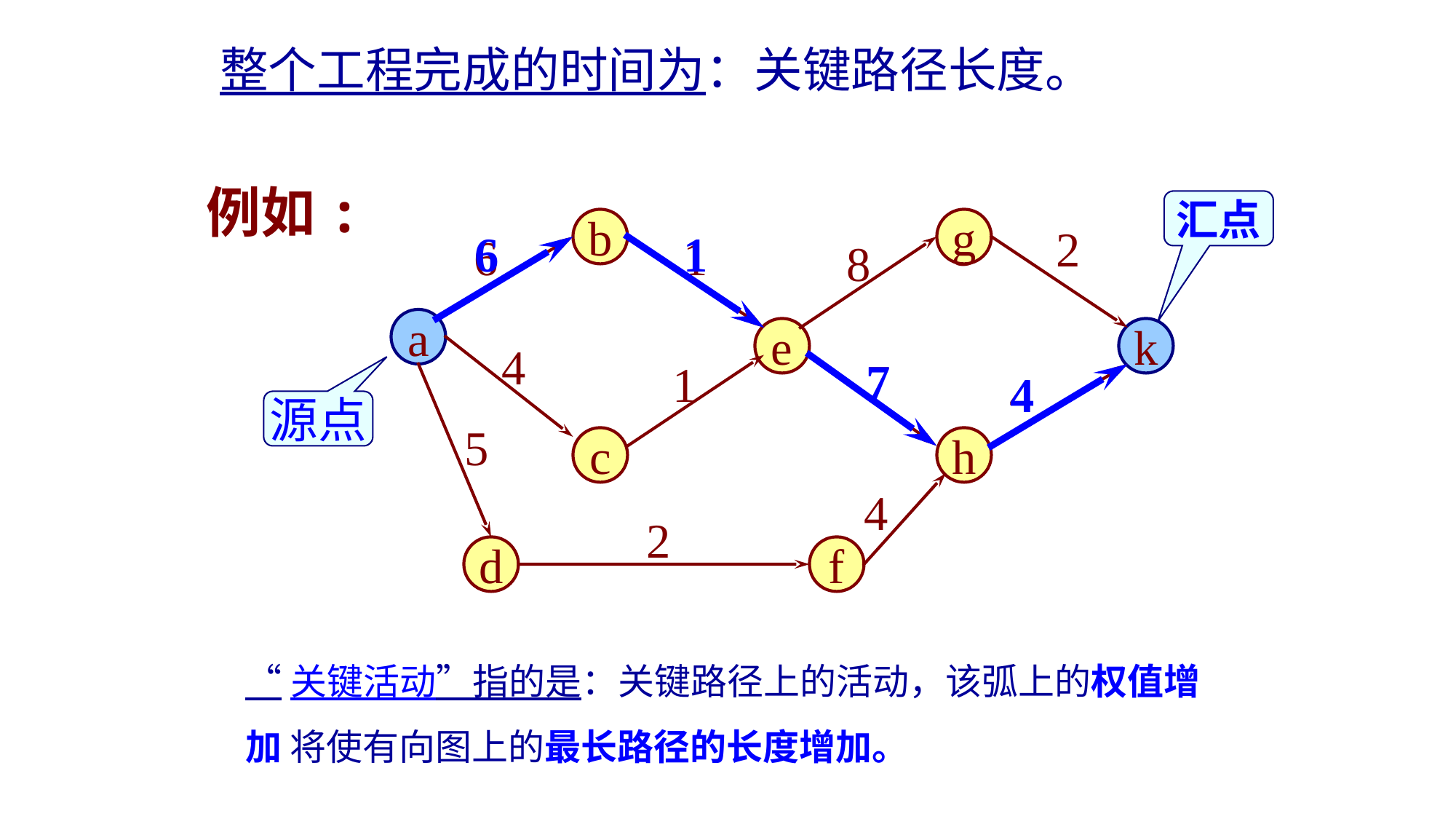

整个工程完成的时间为：关键路径长度。
例如:
汇点
b
g
2
6
1
8

a
e
k
4

7
1

4

5
c
h

4
2
d
f

6
1

7

4

源点
“关键活动”指的是：关键路径上的活动，该弧上的权值增加 将使有向图上的最长路径的长度增加。